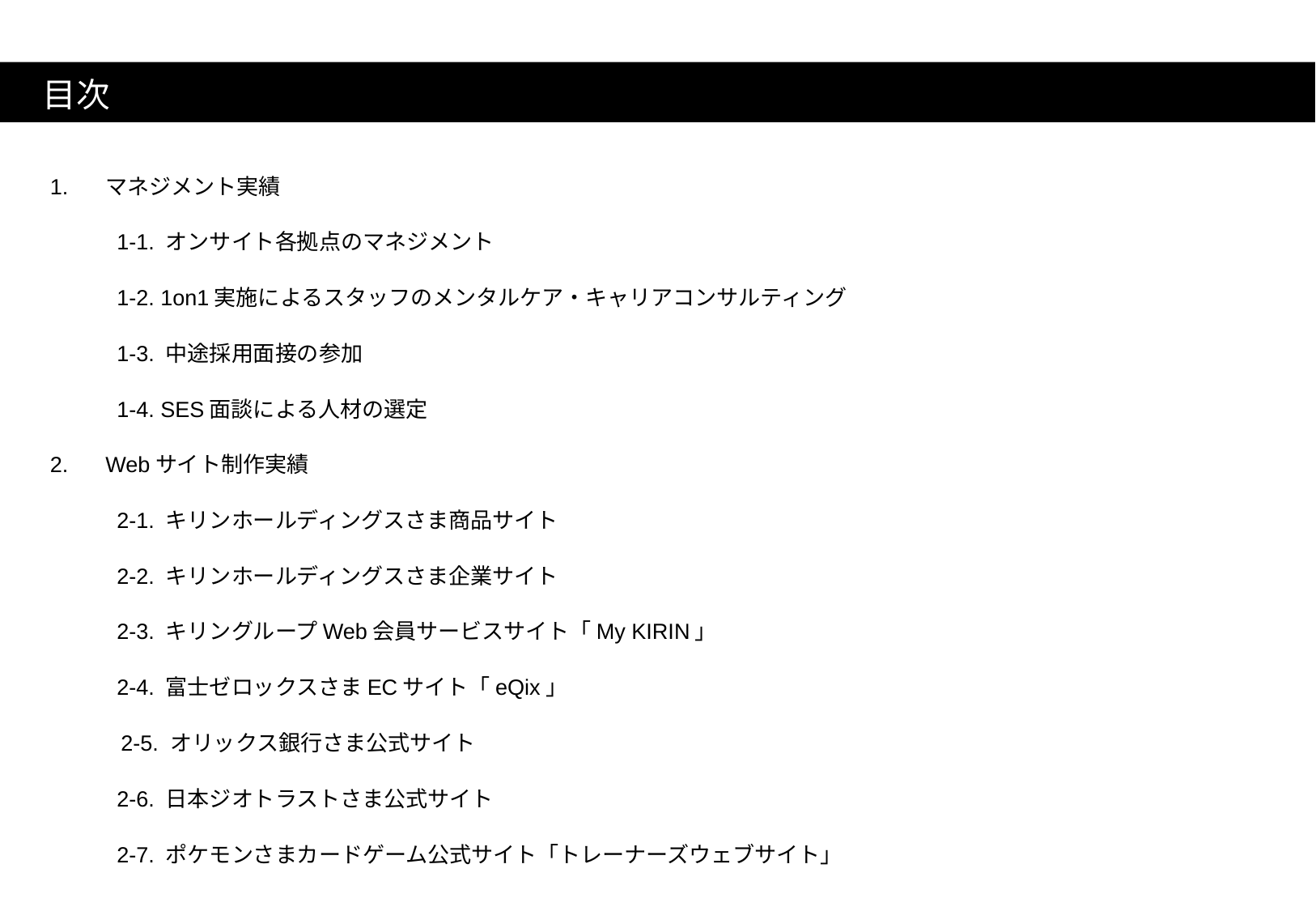

目次
マネジメント実績
 1-1. オンサイト各拠点のマネジメント
 1-2. 1on1実施によるスタッフのメンタルケア・キャリアコンサルティング
 1-3. 中途採用面接の参加
 1-4. SES面談による人材の選定
Webサイト制作実績
 2-1. キリンホールディングスさま商品サイト
 2-2. キリンホールディングスさま企業サイト
 2-3. キリングループWeb会員サービスサイト「My KIRIN」
 2-4. 富士ゼロックスさまECサイト「eQix」
 2-5. オリックス銀行さま公式サイト
 2-6. 日本ジオトラストさま公式サイト
 2-7. ポケモンさまカードゲーム公式サイト「トレーナーズウェブサイト」